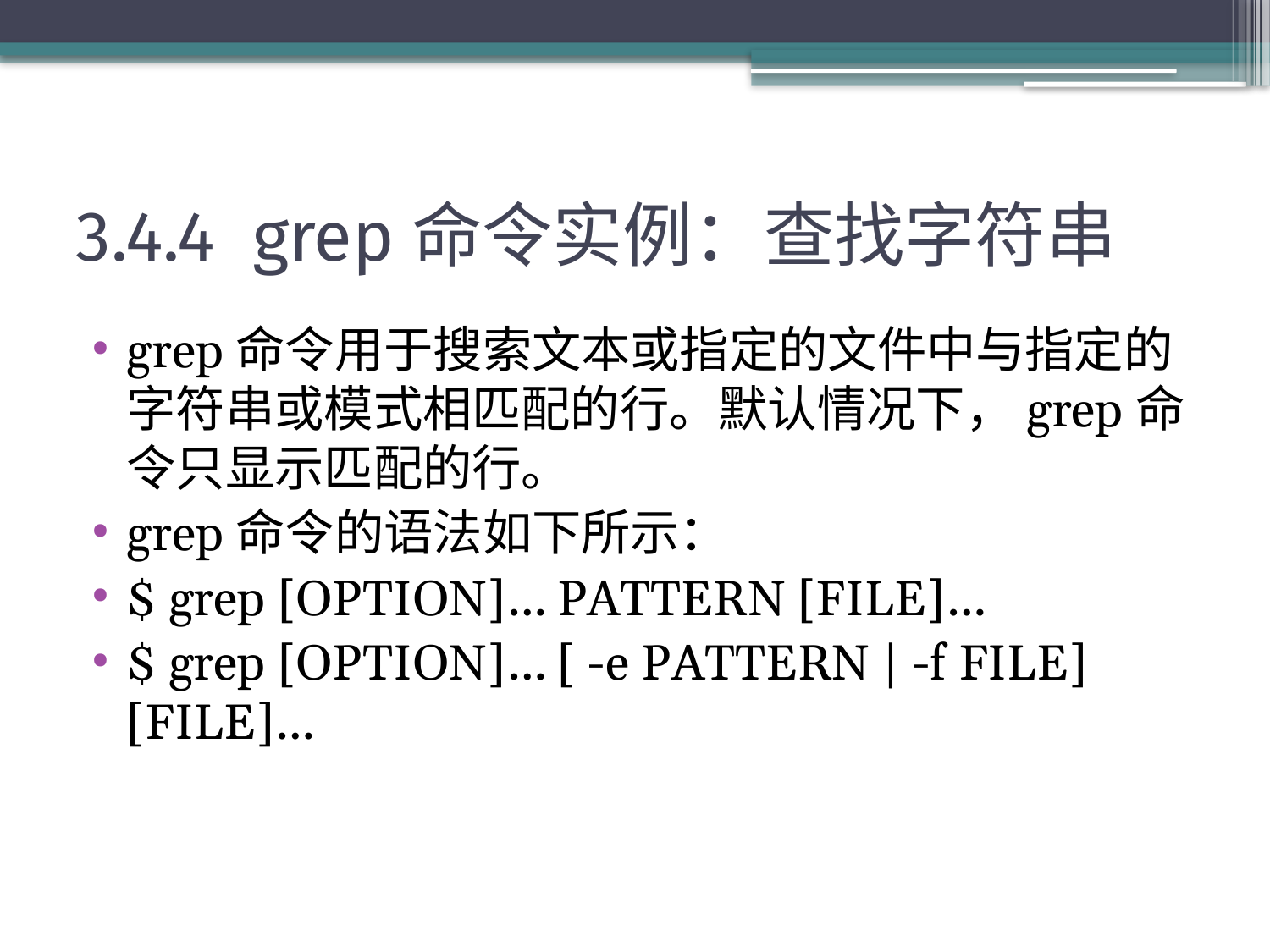

# 3.4.4  grep命令实例：查找字符串
grep命令用于搜索文本或指定的文件中与指定的字符串或模式相匹配的行。默认情况下，grep命令只显示匹配的行。
grep命令的语法如下所示：
$ grep [OPTION]… PATTERN [FILE]…
$ grep [OPTION]… [ -e PATTERN | -f FILE] [FILE]…